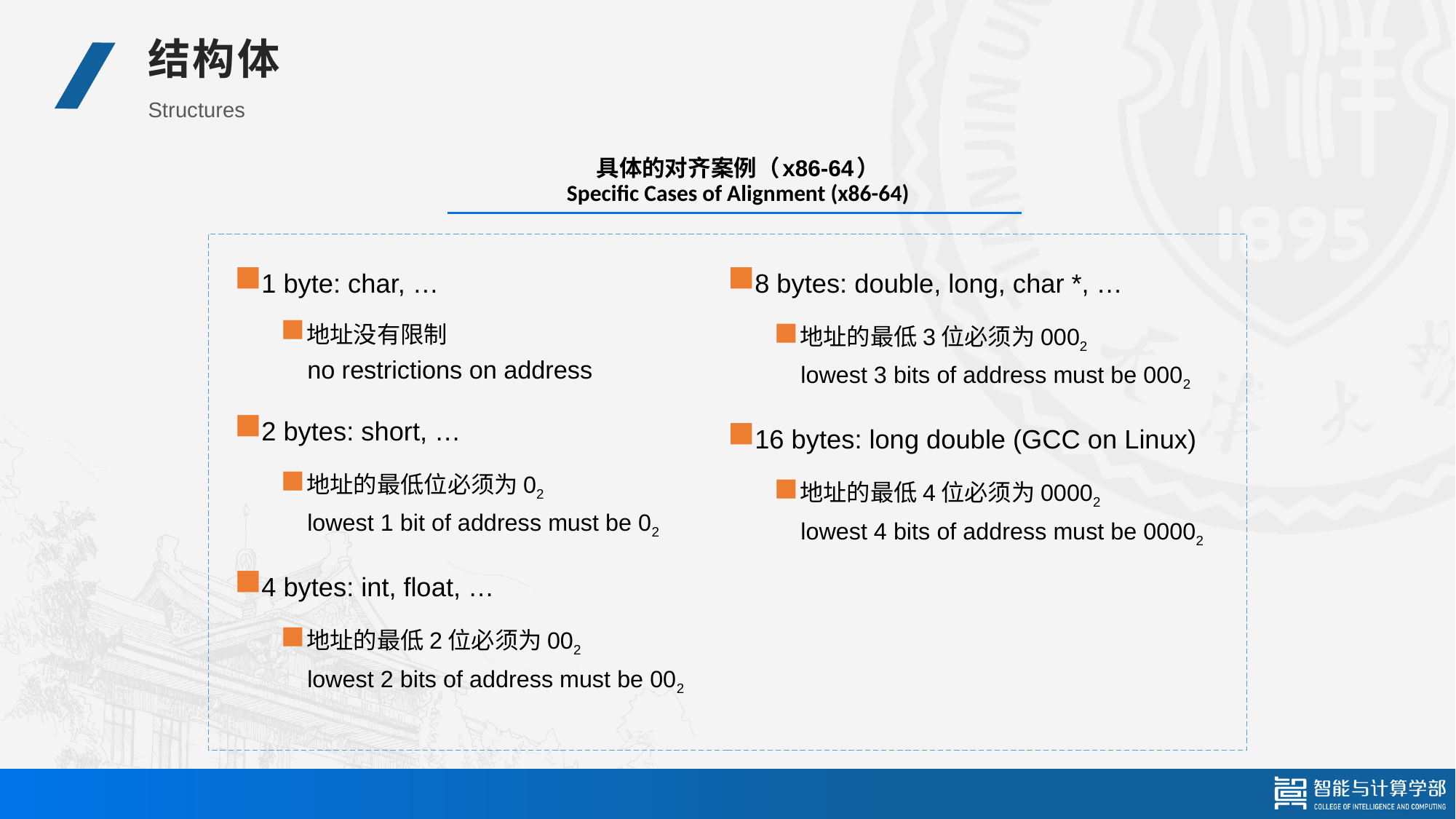

结构体
Structures
# 具体的对齐案例（x86-64） Specific Cases of Alignment (x86-64)
1 byte: char, …
地址没有限制
no restrictions on address
2 bytes: short, …
地址的最低位必须为02
lowest 1 bit of address must be 02
4 bytes: int, float, …
地址的最低2位必须为002
lowest 2 bits of address must be 002

8 bytes: double, long, char *, …
地址的最低3位必须为0002
lowest 3 bits of address must be 0002
16 bytes: long double (GCC on Linux)
地址的最低4位必须为00002
lowest 4 bits of address must be 00002